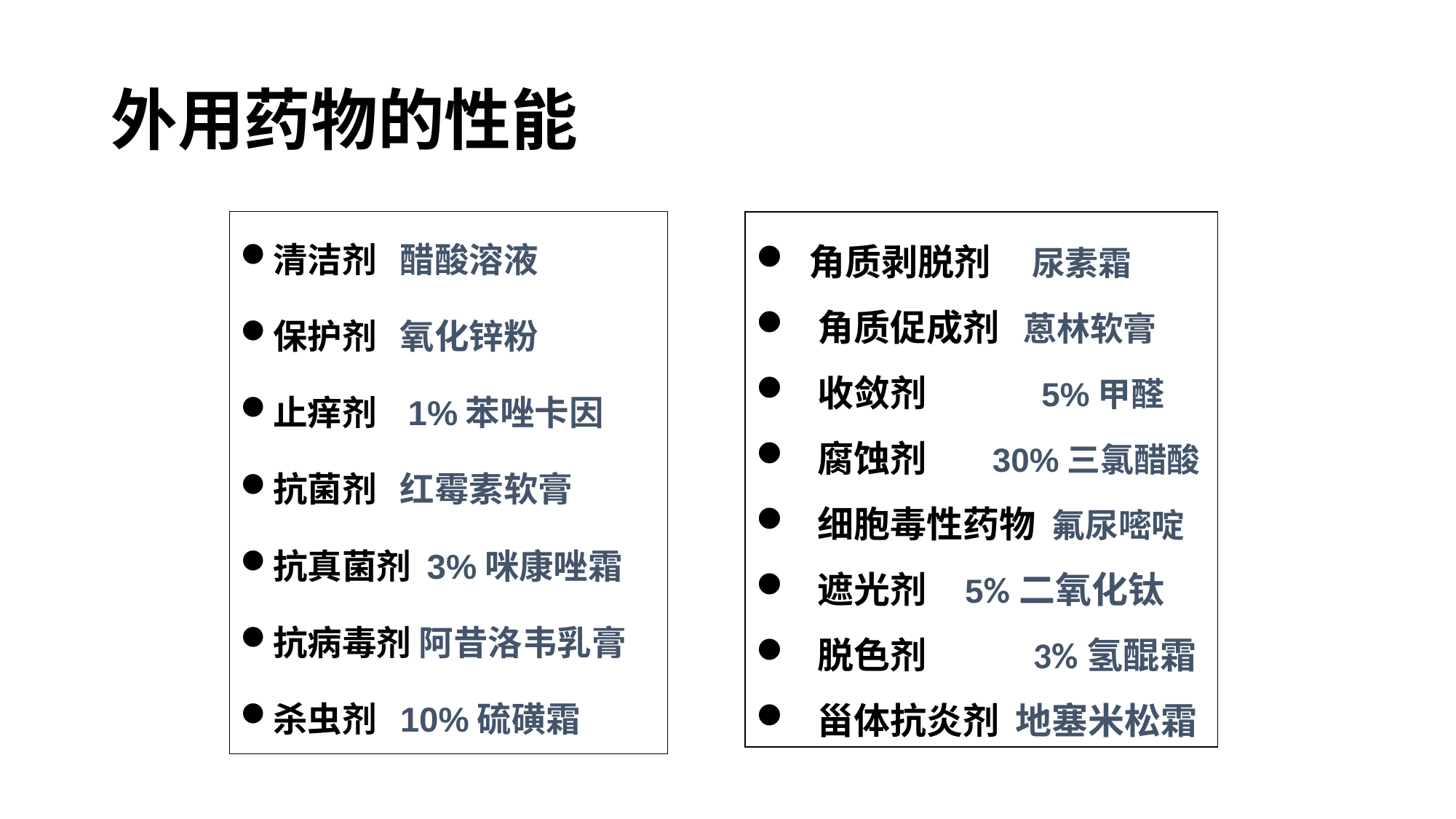

# 外用药物的性能
清洁剂   醋酸溶液
保护剂   氧化锌粉
止痒剂   1%苯唑卡因
抗菌剂   红霉素软膏
抗真菌剂 3%咪康唑霜
抗病毒剂 阿昔洛韦乳膏
杀虫剂  10%硫磺霜
 角质剥脱剂     尿素霜
  角质促成剂   蒽林软膏
  收敛剂             5%甲醛
  腐蚀剂       30%三氯醋酸
  细胞毒性药物  氟尿嘧啶
  遮光剂    5%二氧化钛
  脱色剂            3%氢醌霜
  甾体抗炎剂  地塞米松霜